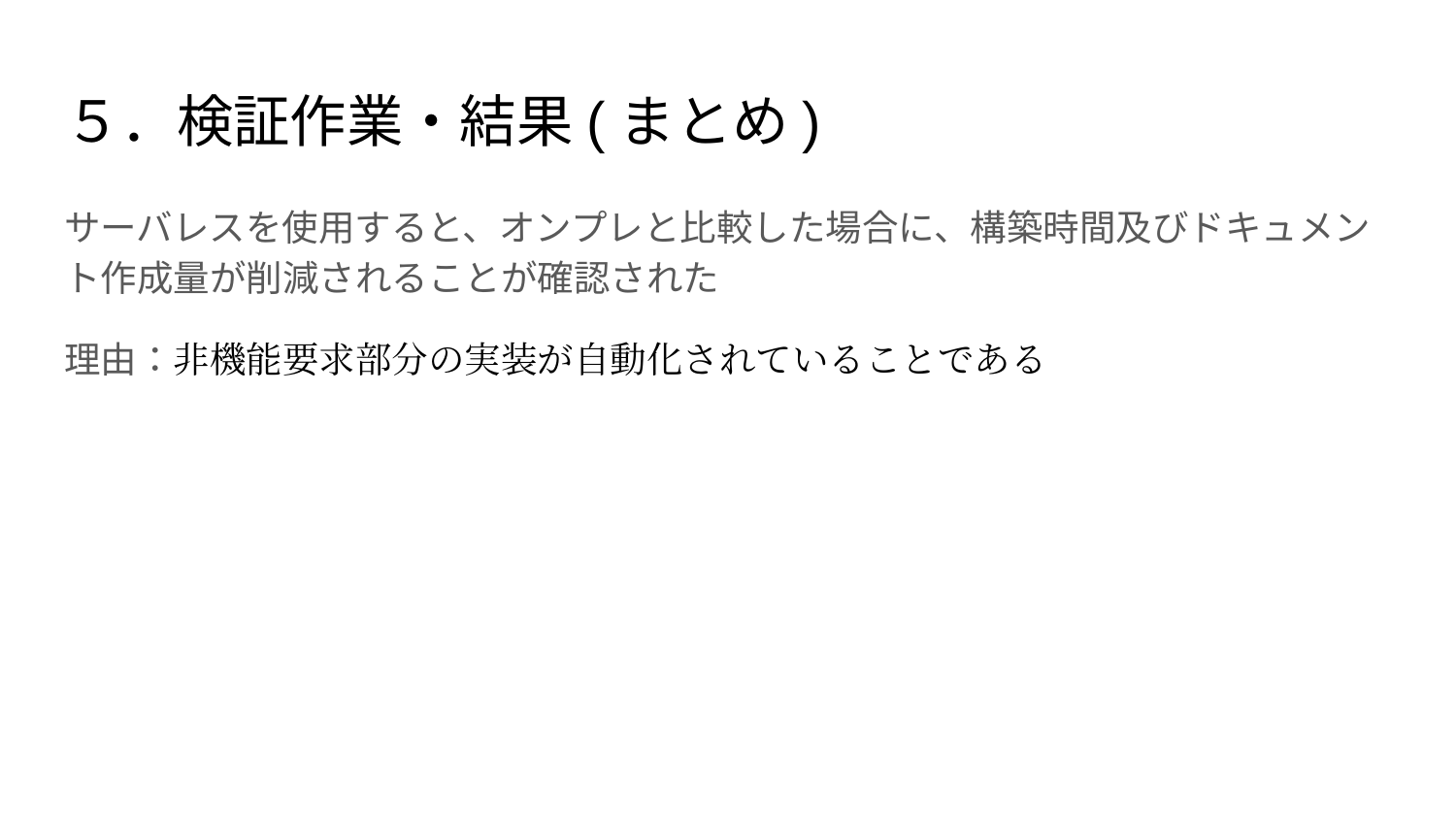

# ５．検証作業・結果(まとめ)
サーバレスを使用すると、オンプレと比較した場合に、構築時間及びドキュメント作成量が削減されることが確認された
理由：非機能要求部分の実装が自動化されていることである